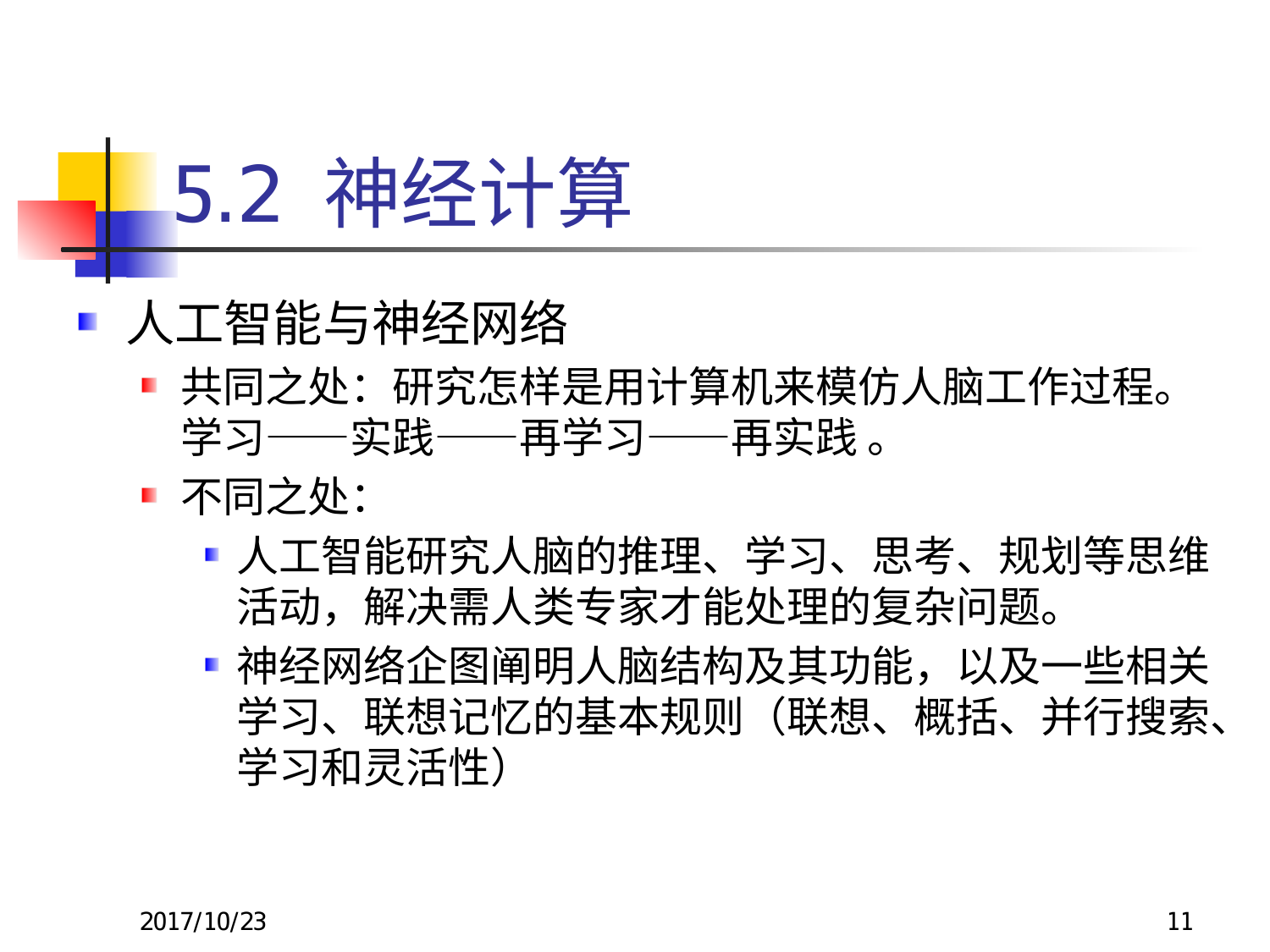

# 5.2 神经计算
人工智能与神经网络
共同之处：研究怎样是用计算机来模仿人脑工作过程。学习——实践——再学习——再实践 。
不同之处：
人工智能研究人脑的推理、学习、思考、规划等思维活动，解决需人类专家才能处理的复杂问题。
神经网络企图阐明人脑结构及其功能，以及一些相关学习、联想记忆的基本规则（联想、概括、并行搜索、学习和灵活性）
2017/10/23
11